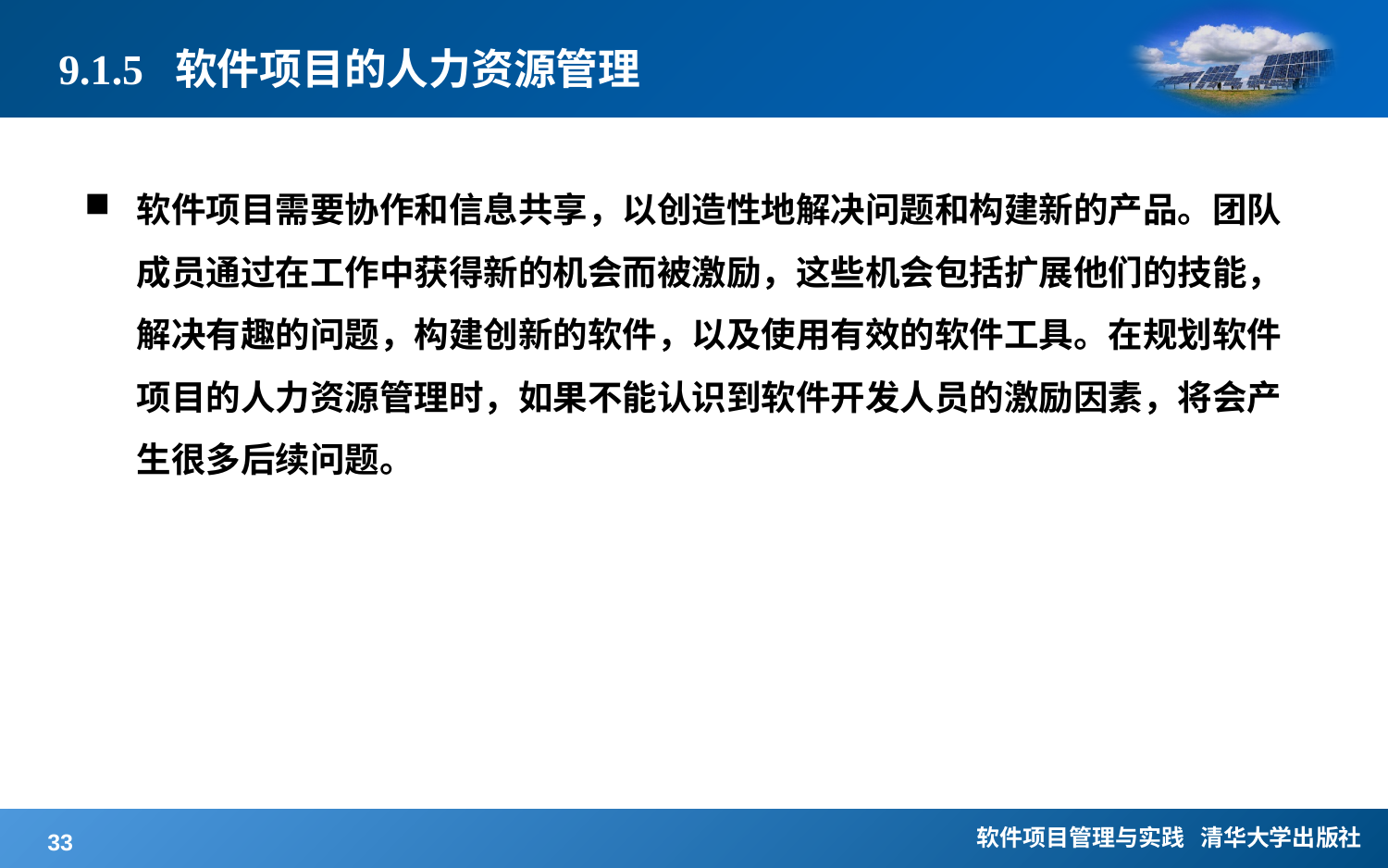

# 9.1.5  软件项目的人力资源管理
软件项目需要协作和信息共享，以创造性地解决问题和构建新的产品。团队成员通过在工作中获得新的机会而被激励，这些机会包括扩展他们的技能，解决有趣的问题，构建创新的软件，以及使用有效的软件工具。在规划软件项目的人力资源管理时，如果不能认识到软件开发人员的激励因素，将会产生很多后续问题。